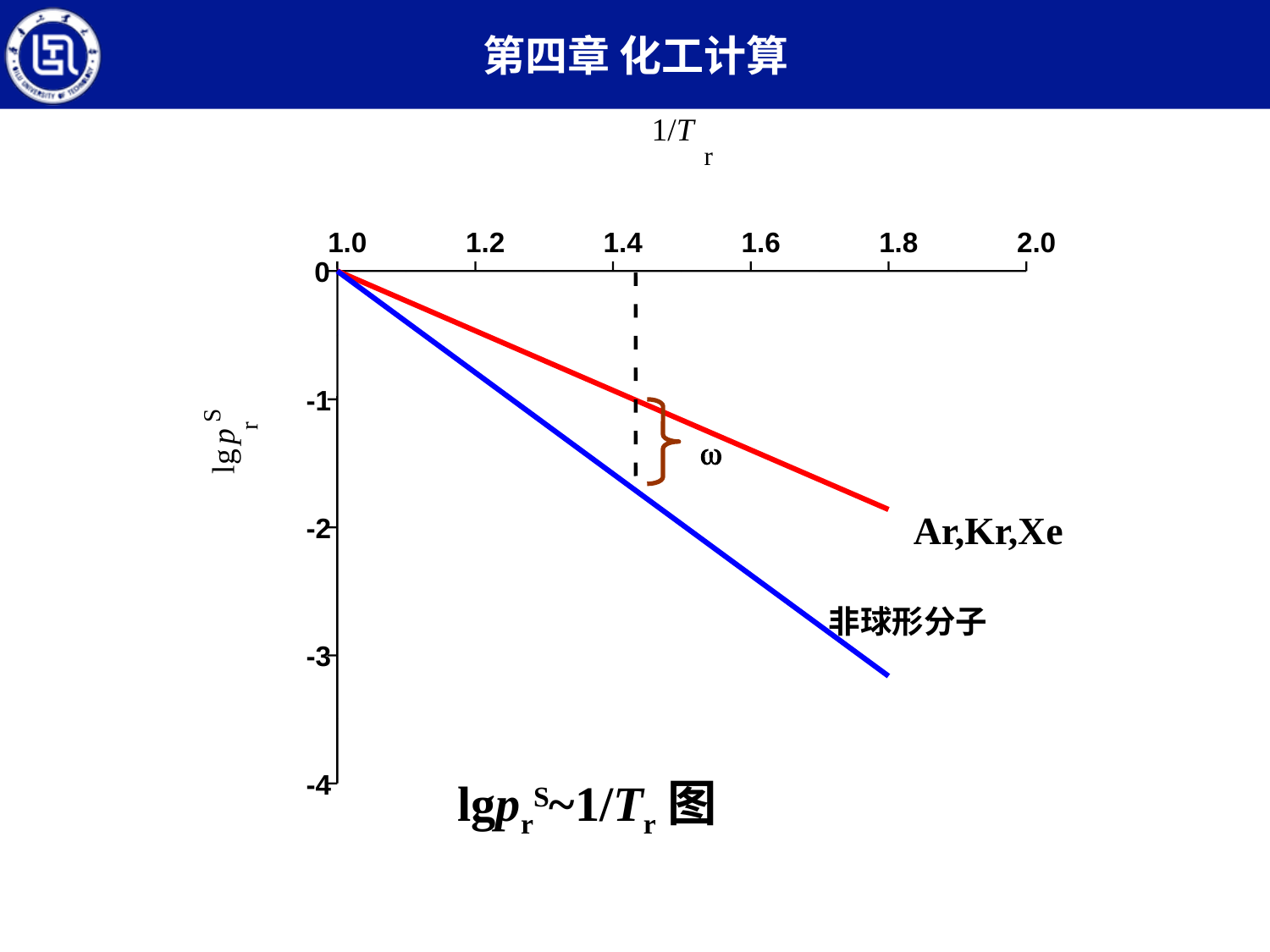

1/T
r

1.0
1.2
1.4
1.6
1.8
2.0
0

-1
S

p
r

lg

Ar,Kr,Xe
-2

-3

-4

ω
非球形分子
lgprS~1/Tr图